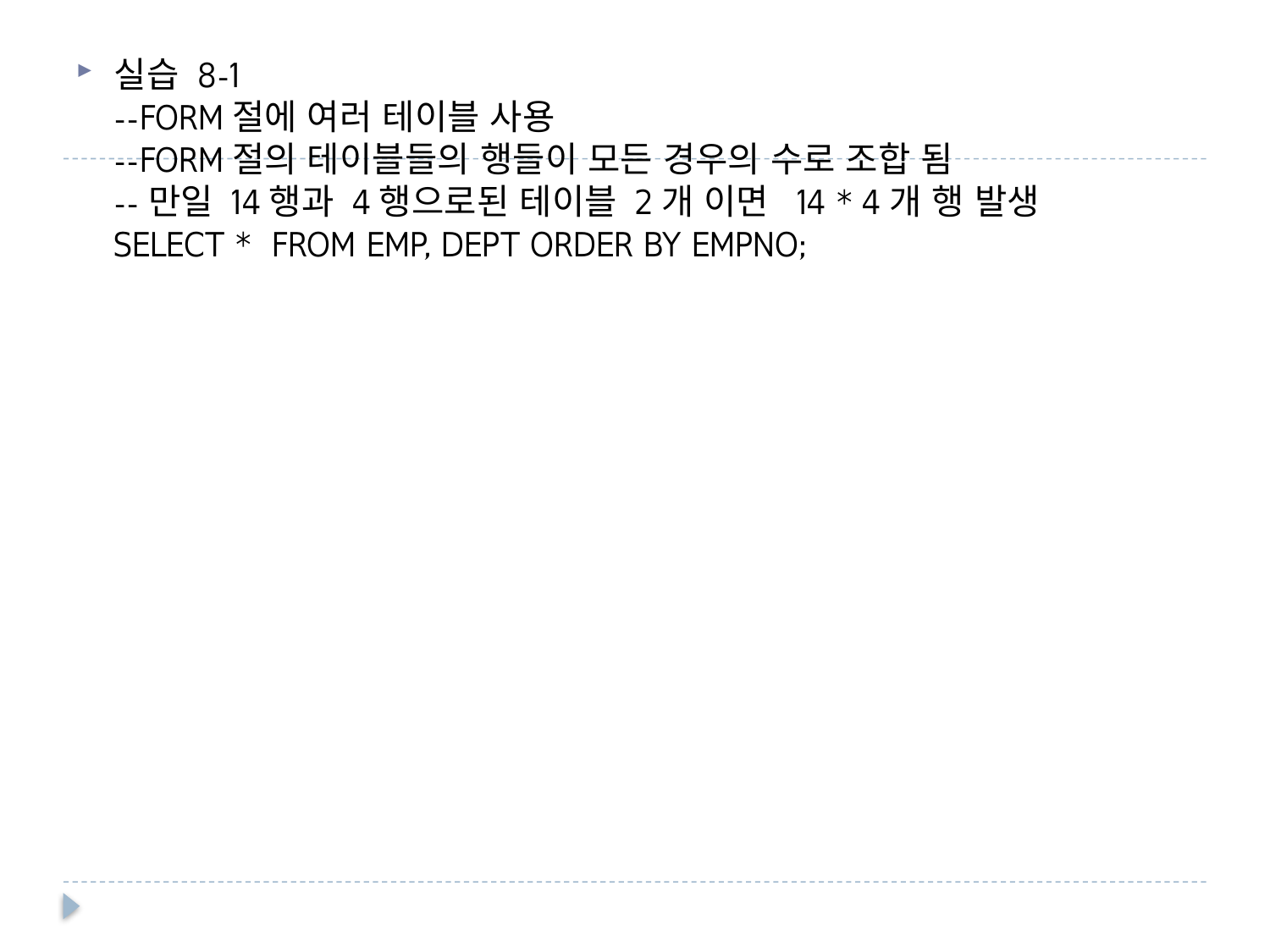

실습 8-1
--FORM절에 여러 테이블 사용
--FORM절의 테이블들의 행들이 모든 경우의 수로 조합 됨
--만일 14행과 4행으로된 테이블 2개 이면  14 * 4개 행 발생
SELECT *  FROM EMP, DEPT ORDER BY EMPNO;